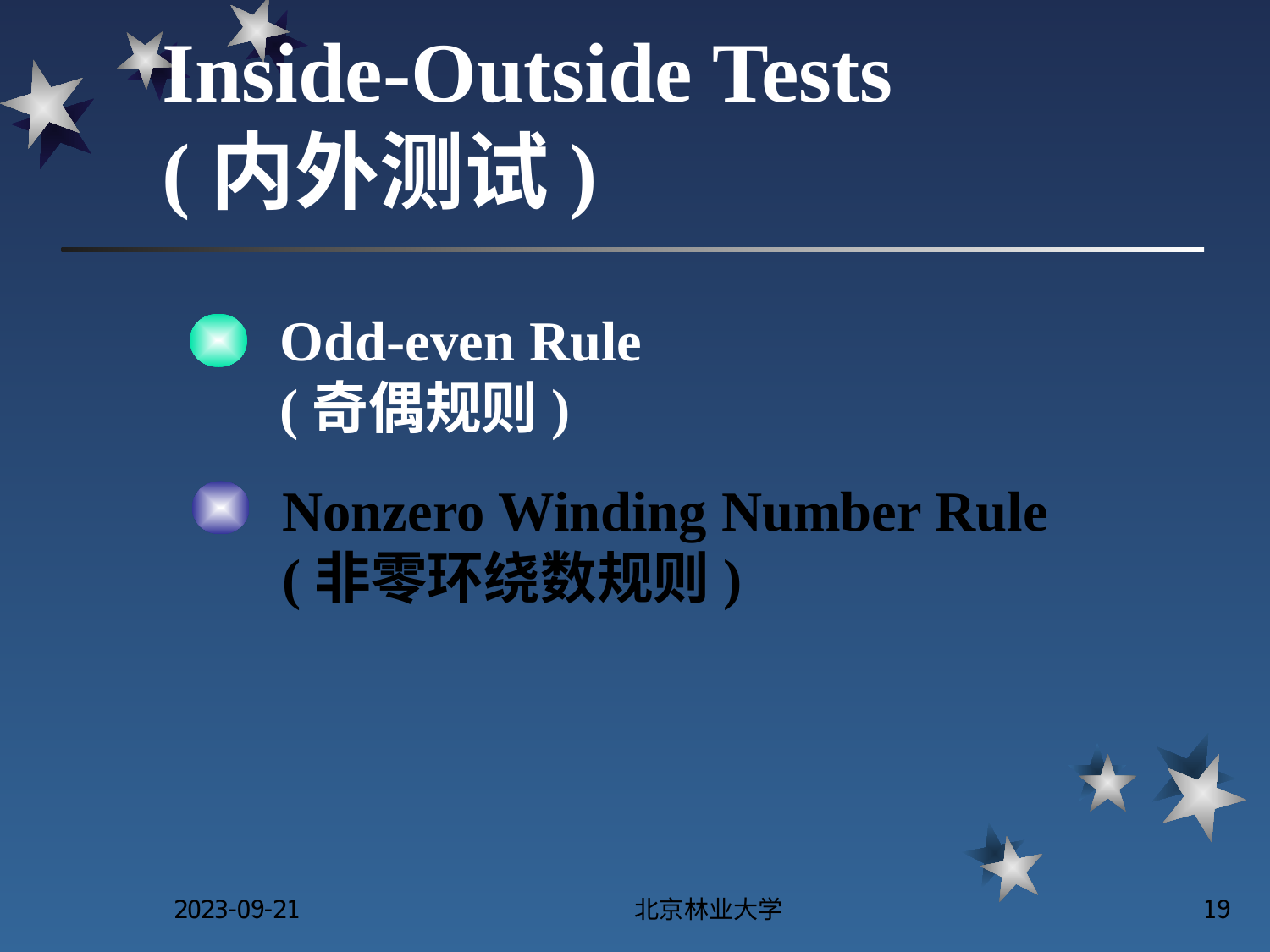

# Inside-Outside Tests (内外测试)
Odd-even Rule
(奇偶规则)

Nonzero Winding Number Rule
(非零环绕数规则)

2023-09-21
北京林业大学
19